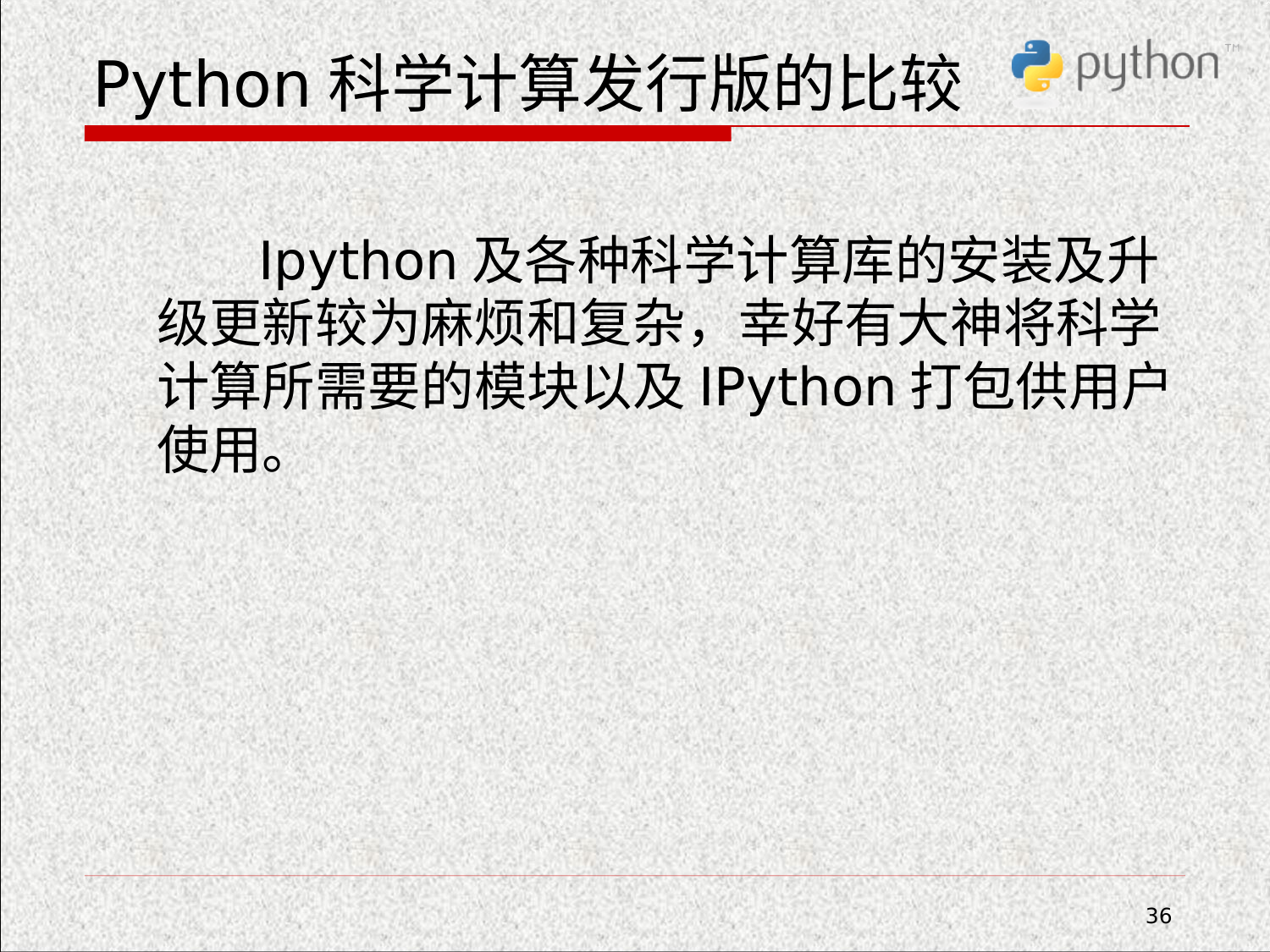

# Python科学计算发行版的比较

          Ipython及各种科学计算库的安装及升级更新较为麻烦和复杂，幸好有大神将科学计算所需要的模块以及IPython打包供用户使用。
36